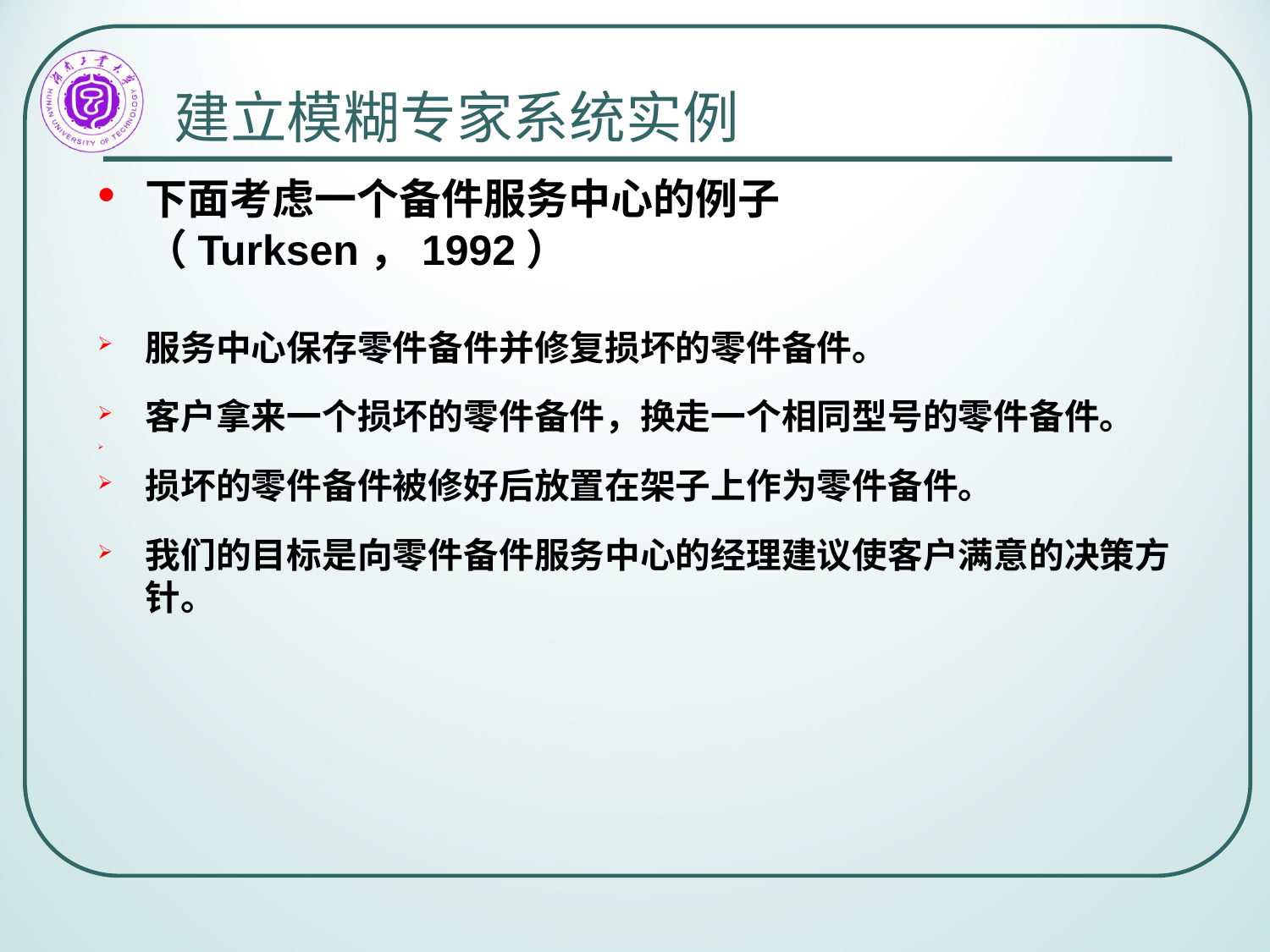

# 建立模糊专家系统实例
下面考虑一个备件服务中心的例子（Turksen，1992）

服务中心保存零件备件并修复损坏的零件备件。

客户拿来一个损坏的零件备件，换走一个相同型号的零件备件。

损坏的零件备件被修好后放置在架子上作为零件备件。

我们的目标是向零件备件服务中心的经理建议使客户满意的决策方针。